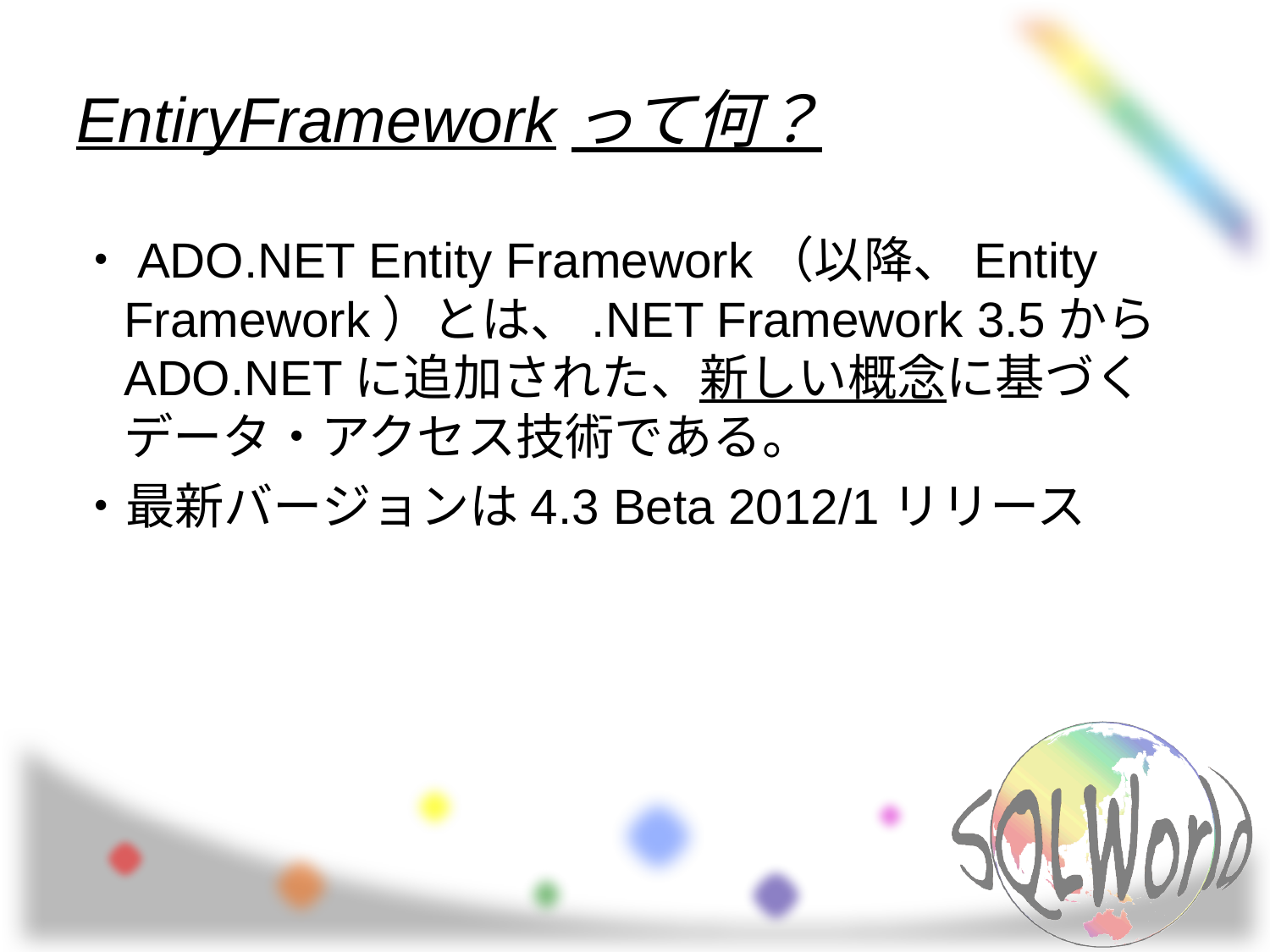

# EntiryFrameworkって何？
・ADO.NET Entity Framework（以降、Entity Framework）とは、.NET Framework 3.5からADO.NETに追加された、新しい概念に基づくデータ・アクセス技術である。
・最新バージョンは4.3 Beta 2012/1リリース